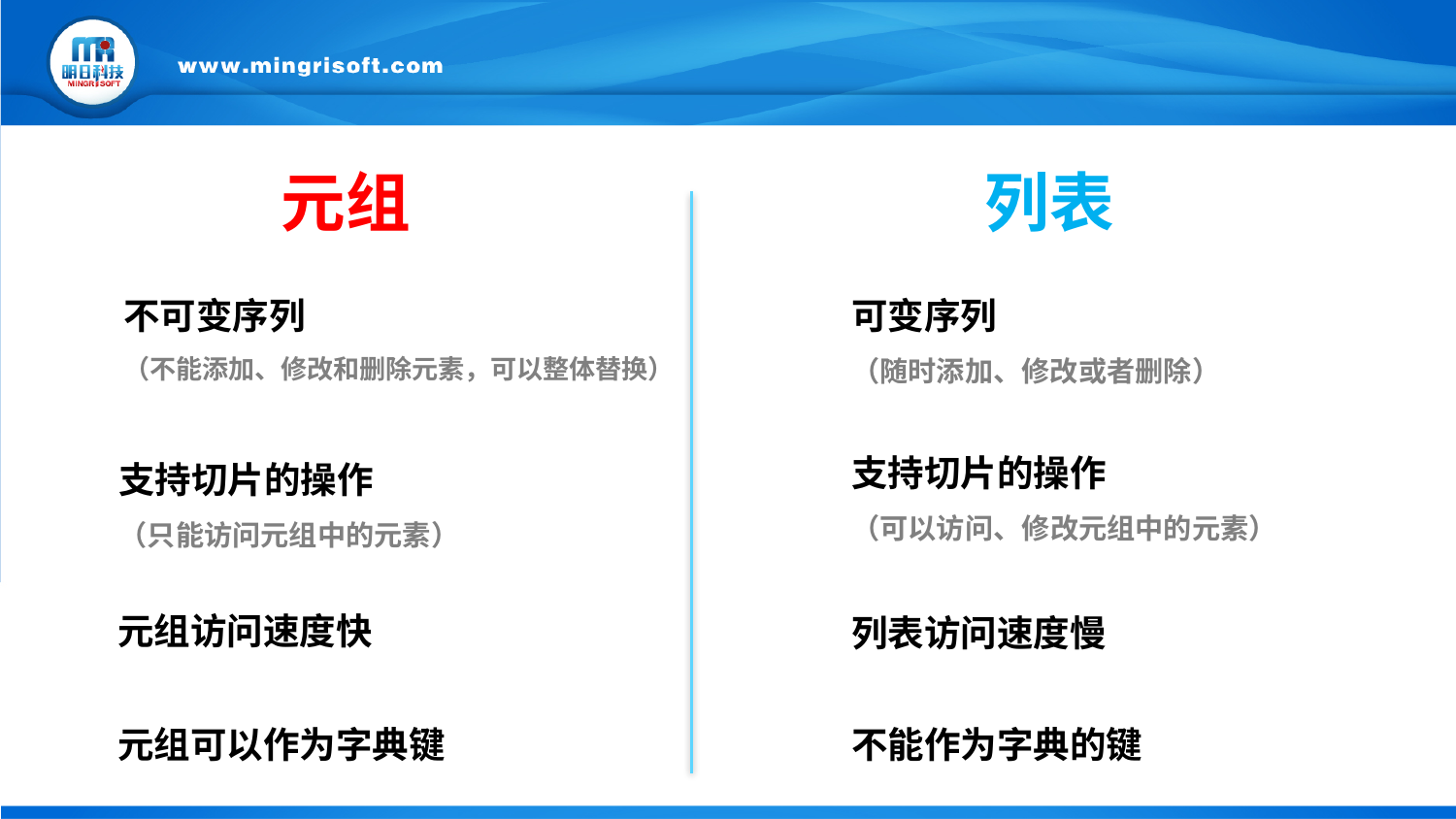

元组
列表
不可变序列
（不能添加、修改和删除元素，可以整体替换）
可变序列
（随时添加、修改或者删除）
支持切片的操作
（可以访问、修改元组中的元素）
支持切片的操作
（只能访问元组中的元素）
元组访问速度快
列表访问速度慢
元组可以作为字典键
不能作为字典的键